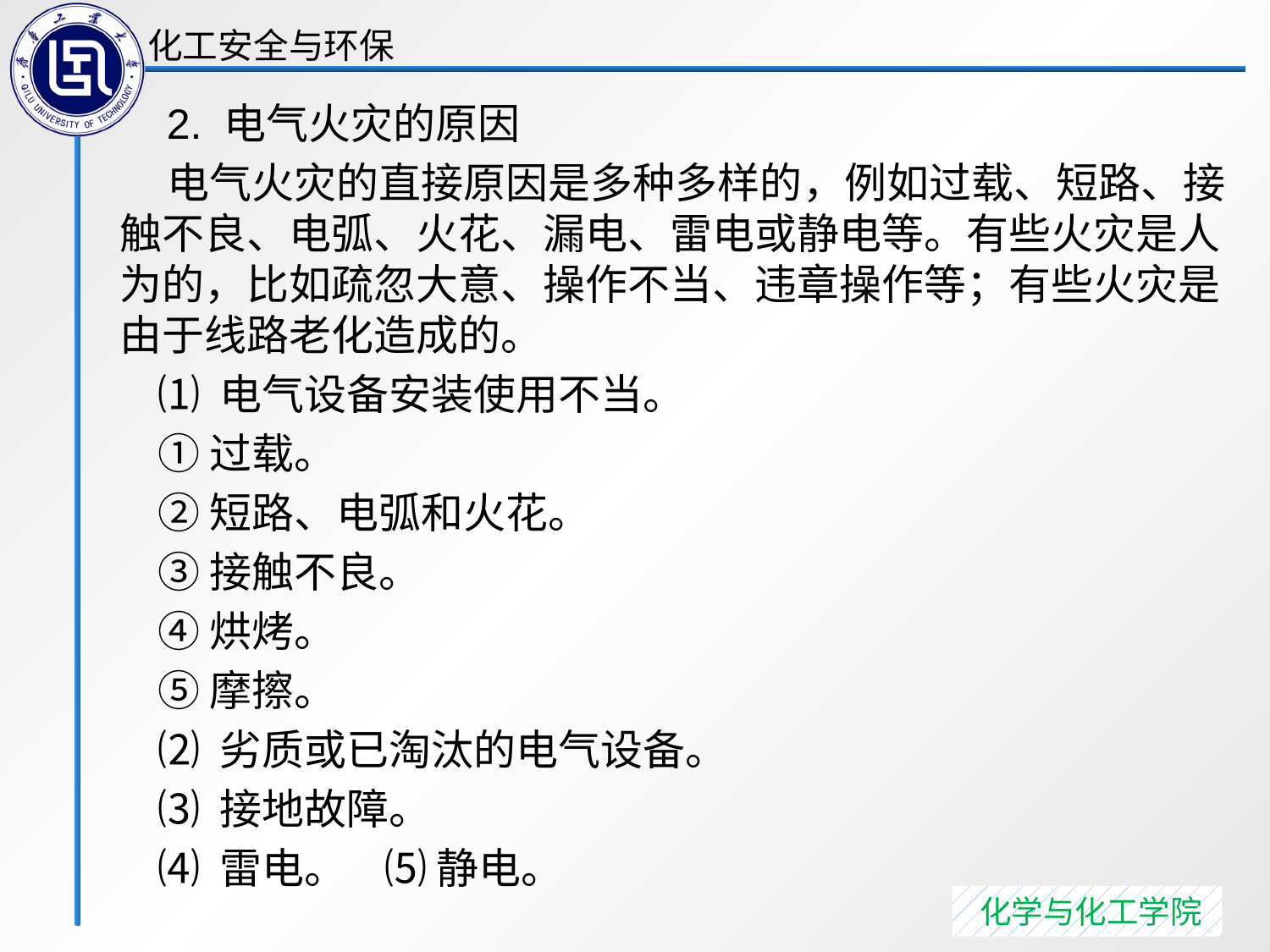

2. 电气火灾的原因
    电气火灾的直接原因是多种多样的，例如过载、短路、接触不良、电弧、火花、漏电、雷电或静电等。有些火灾是人为的，比如疏忽大意、操作不当、违章操作等；有些火灾是由于线路老化造成的。
    ⑴ 电气设备安装使用不当。
    ①过载。
    ②短路、电弧和火花。
    ③接触不良。
    ④烘烤。
    ⑤摩擦。
    ⑵ 劣质或已淘汰的电气设备。
    ⑶ 接地故障。
    ⑷ 雷电。    ⑸ 静电。